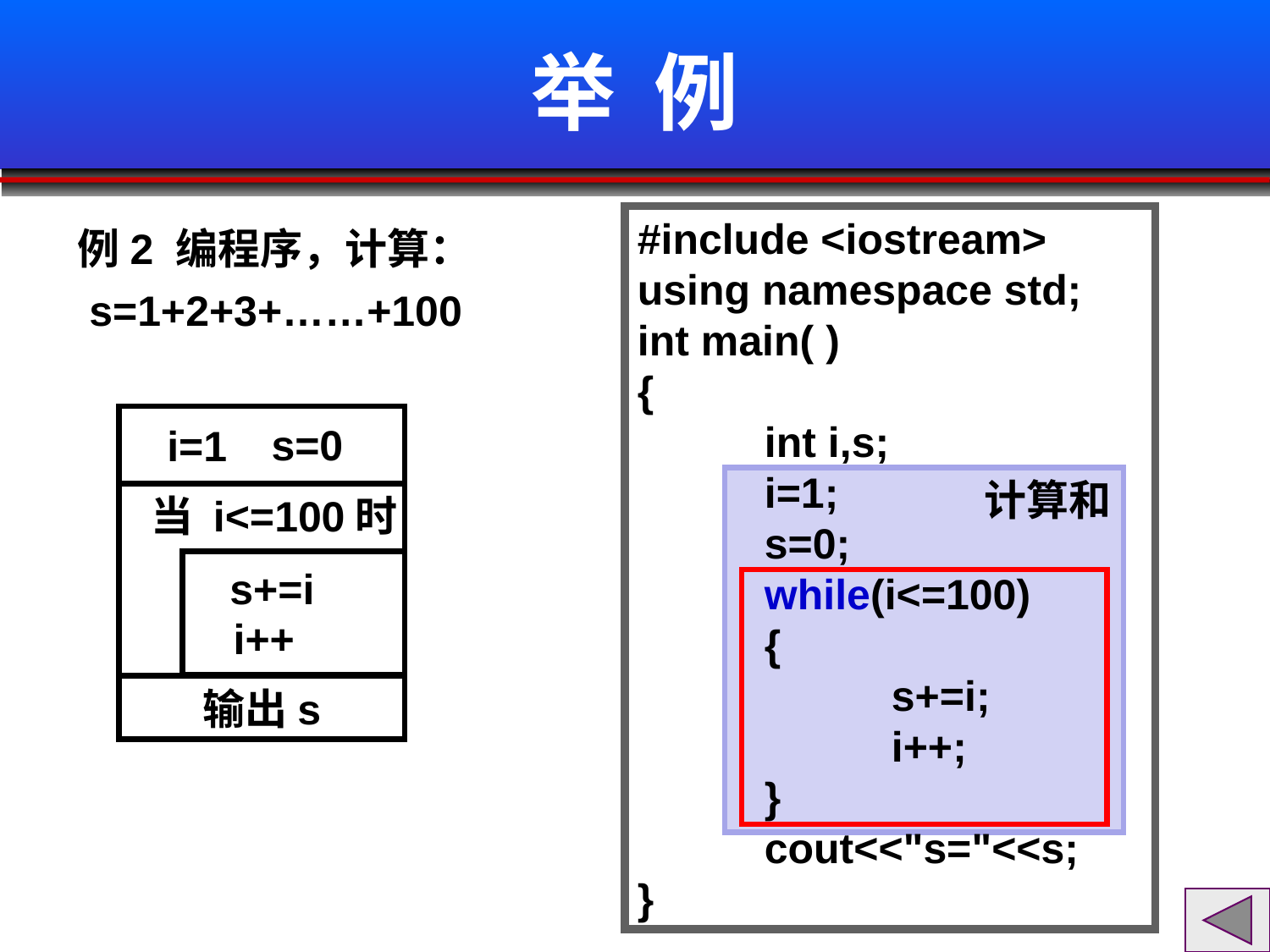

# 举  例
#include <iostream>
using namespace std;
int main( )
{
	int i,s;
	i=1;
	s=0;
	while(i<=100)
	{
		s+=i;
		i++;
	}
	cout<<"s="<<s;
}
例2 编程序，计算：
 s=1+2+3+……+100
   i=1
s=0
计算和
当 i<=100时

s+=i

i++
输出s